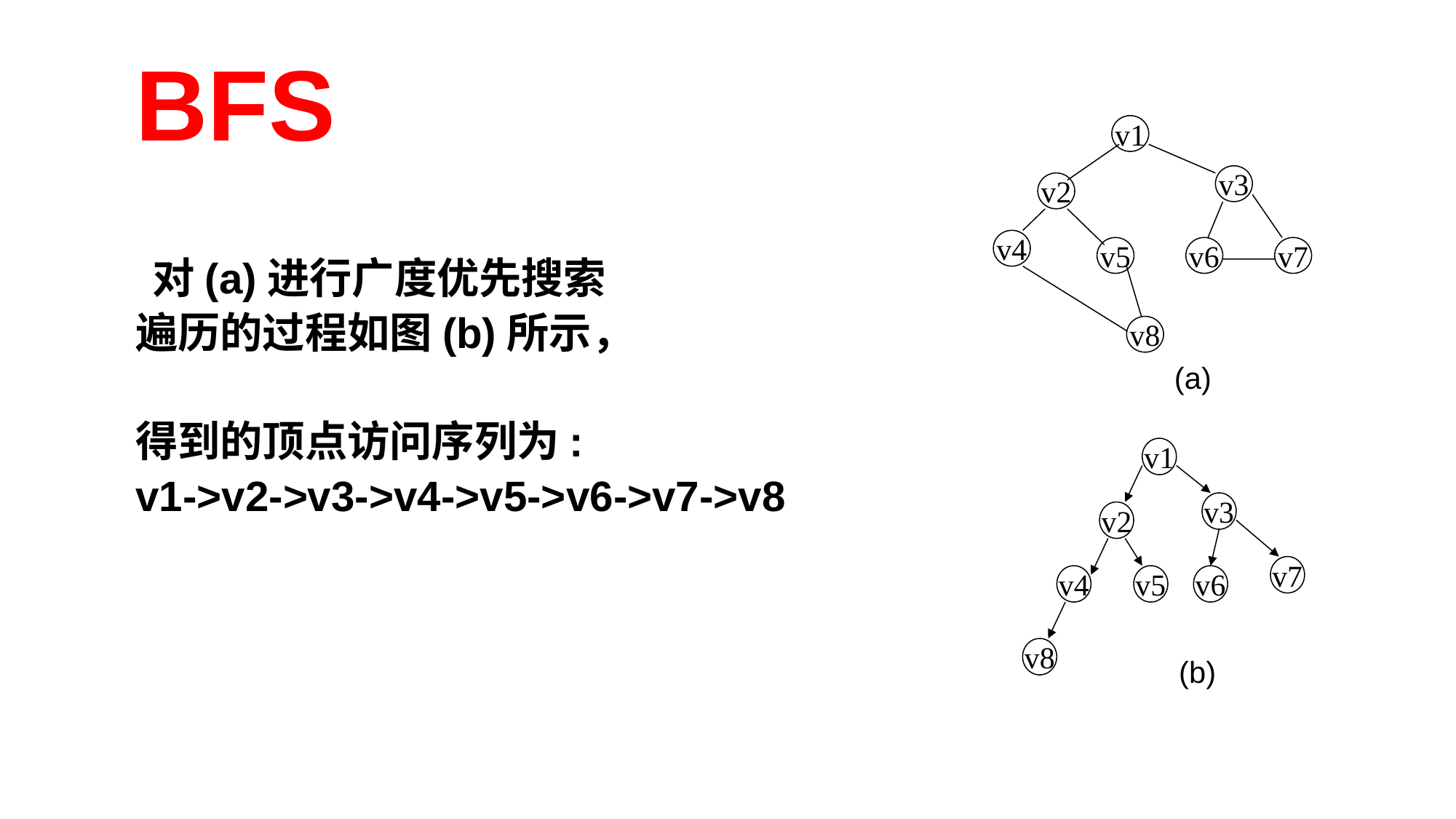

BFS
v1

v3
v2

v6
v7

v4
v5

v8
 对(a)进行广度优先搜索
遍历的过程如图(b)所示，

得到的顶点访问序列为:
v1->v2->v3->v4->v5->v6->v7->v8

(a)
v1

v3
v2

v7
v4
v5
v6

v8
(b)